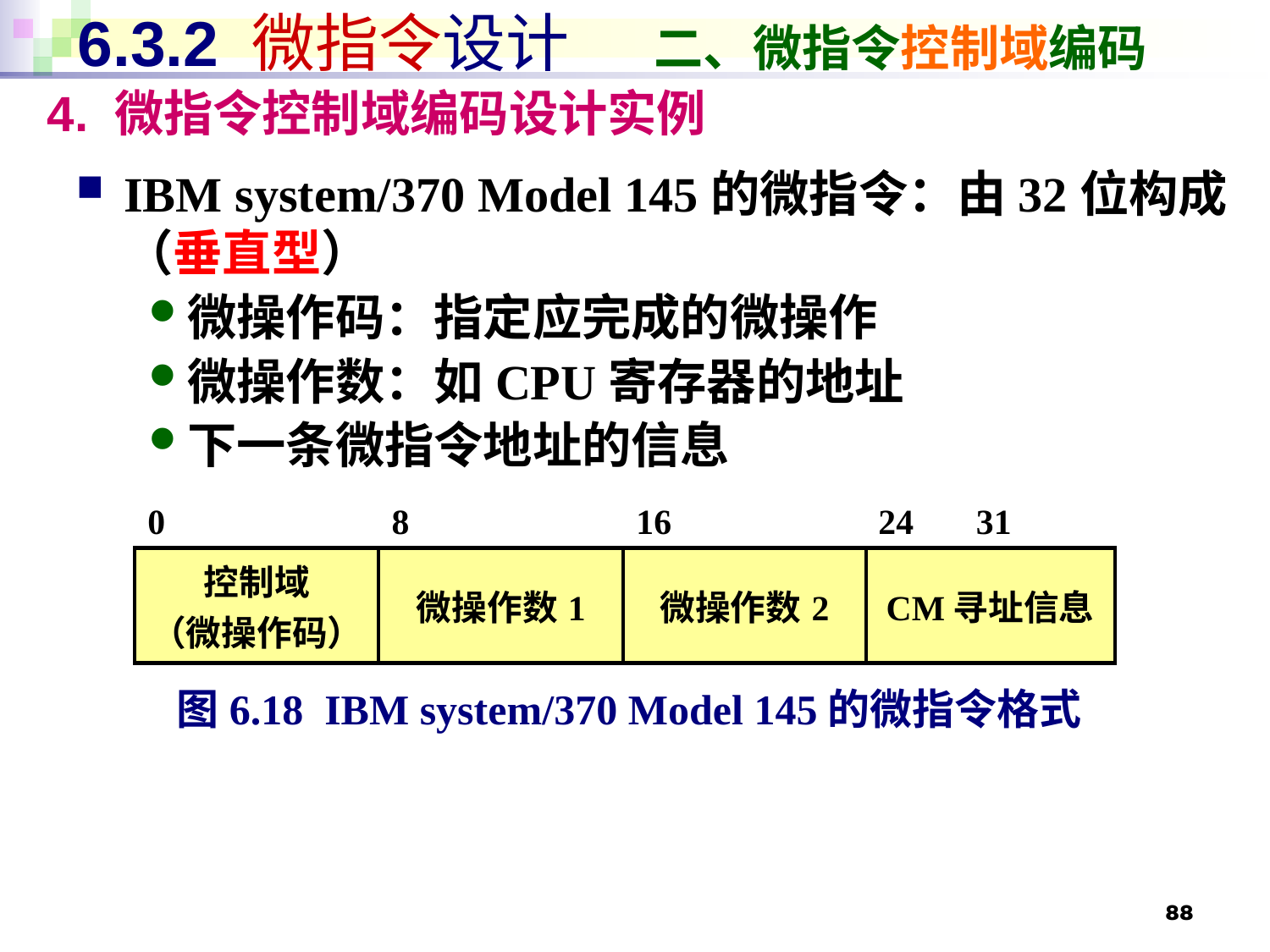

# 6.3.2 微指令设计      二、微指令控制域编码
4. 微指令控制域编码设计实例
IBM system/370 Model 145的微指令：由32位构成
（垂直型）
微操作码：指定应完成的微操作
微操作数：如CPU寄存器的地址
下一条微指令地址的信息
| 0 | 8 | 16 | 24 31 |
| --- | --- | --- | --- |
| 控制域 （微操作码） | 微操作数1 | 微操作数2 | CM寻址信息 |
图6.18  IBM system/370 Model 145的微指令格式
88